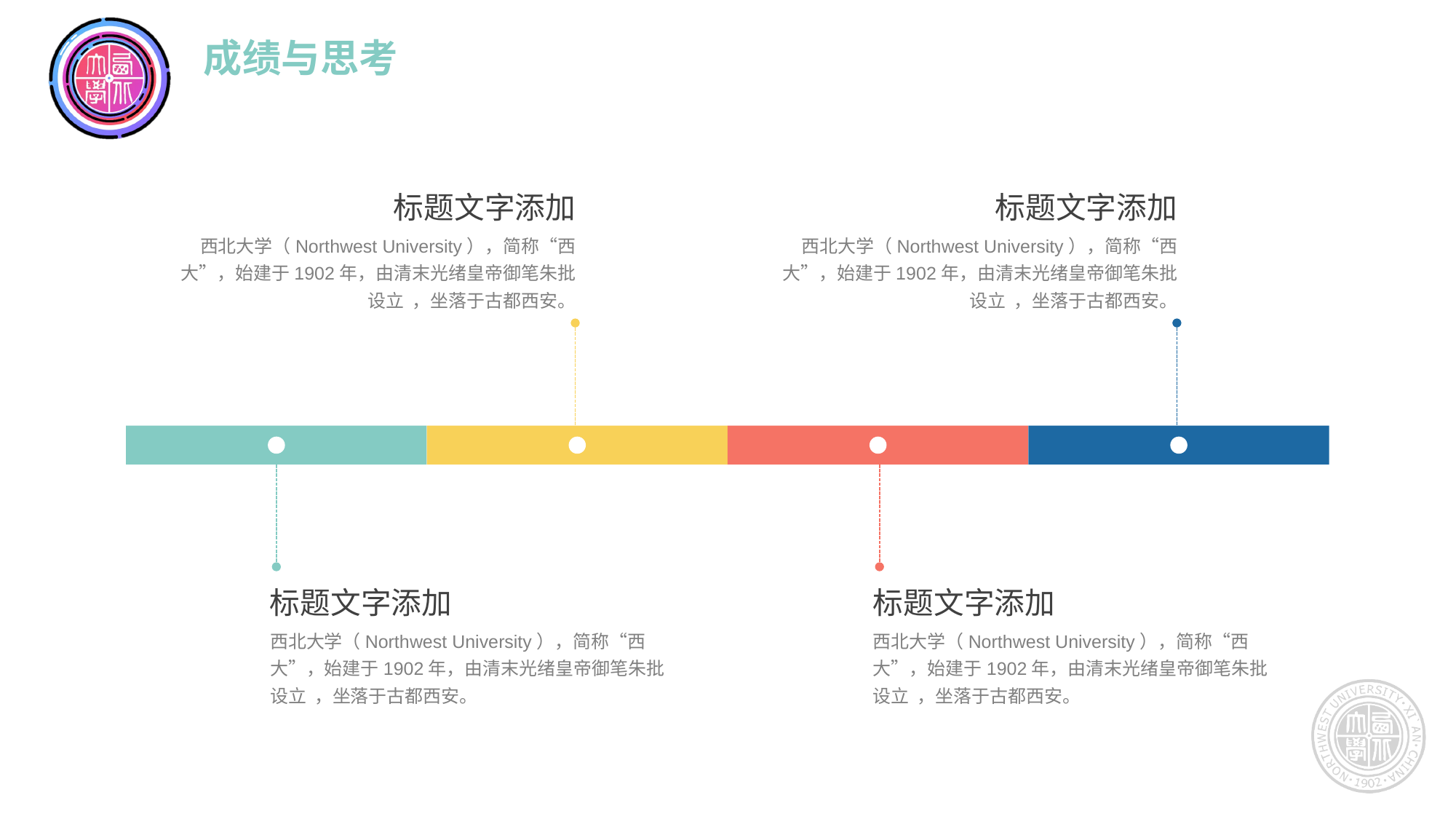

成绩与思考

标题文字添加
西北大学（Northwest University），简称“西大”，始建于1902年，由清末光绪皇帝御笔朱批设立  ，坐落于古都西安。
标题文字添加
西北大学（Northwest University），简称“西大”，始建于1902年，由清末光绪皇帝御笔朱批设立  ，坐落于古都西安。

标题文字添加
西北大学（Northwest University），简称“西大”，始建于1902年，由清末光绪皇帝御笔朱批设立  ，坐落于古都西安。
标题文字添加
西北大学（Northwest University），简称“西大”，始建于1902年，由清末光绪皇帝御笔朱批设立  ，坐落于古都西安。